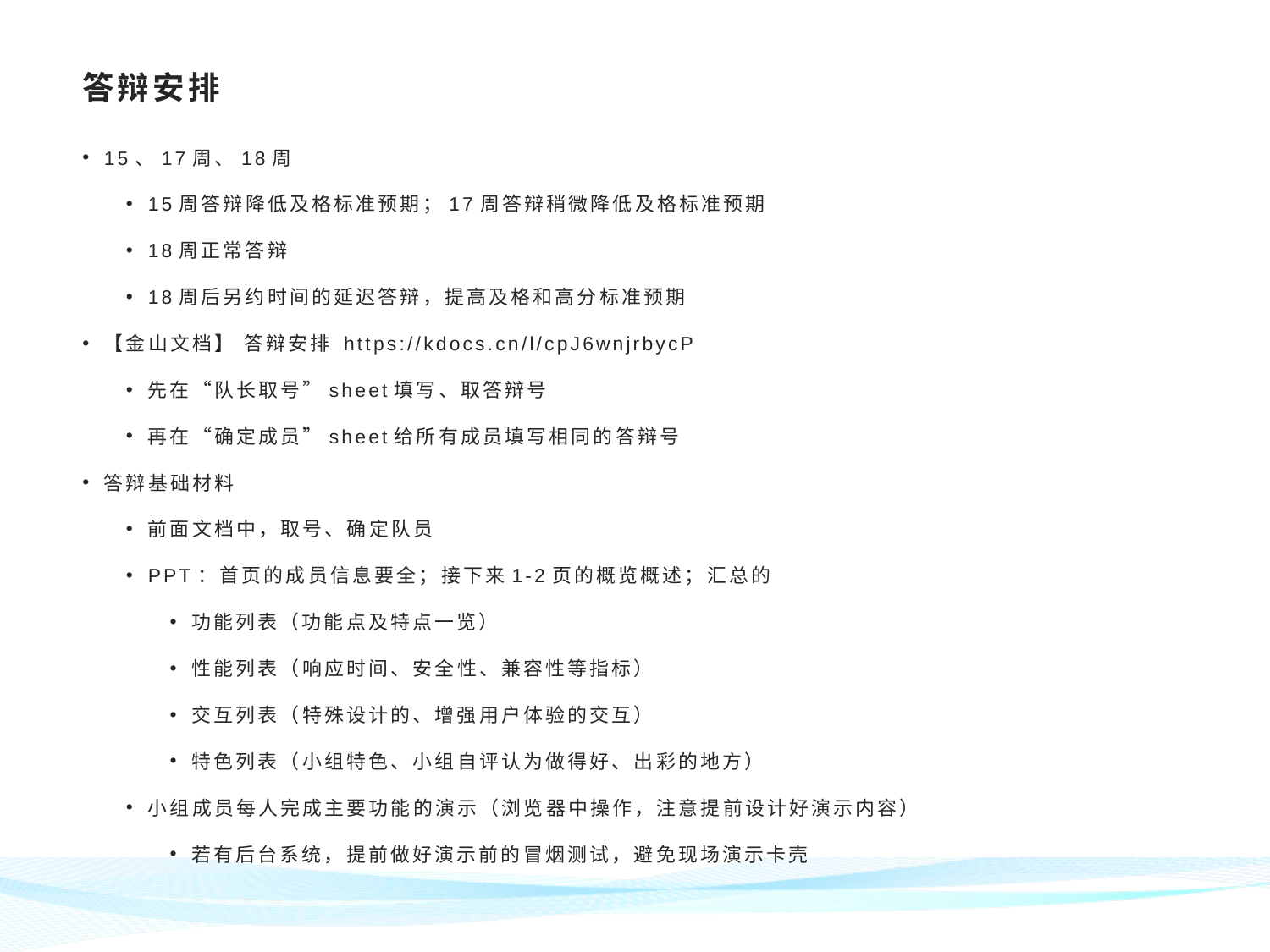

# 答辩安排
15、17周、18周
15周答辩降低及格标准预期；17周答辩稍微降低及格标准预期
18周正常答辩
18周后另约时间的延迟答辩，提高及格和高分标准预期
【金山文档】 答辩安排 https://kdocs.cn/l/cpJ6wnjrbycP
先在“队长取号”sheet填写、取答辩号
再在“确定成员”sheet给所有成员填写相同的答辩号
答辩基础材料
前面文档中，取号、确定队员
PPT：首页的成员信息要全；接下来1-2页的概览概述；汇总的
功能列表（功能点及特点一览）
性能列表（响应时间、安全性、兼容性等指标）
交互列表（特殊设计的、增强用户体验的交互）
特色列表（小组特色、小组自评认为做得好、出彩的地方）
小组成员每人完成主要功能的演示（浏览器中操作，注意提前设计好演示内容）
若有后台系统，提前做好演示前的冒烟测试，避免现场演示卡壳